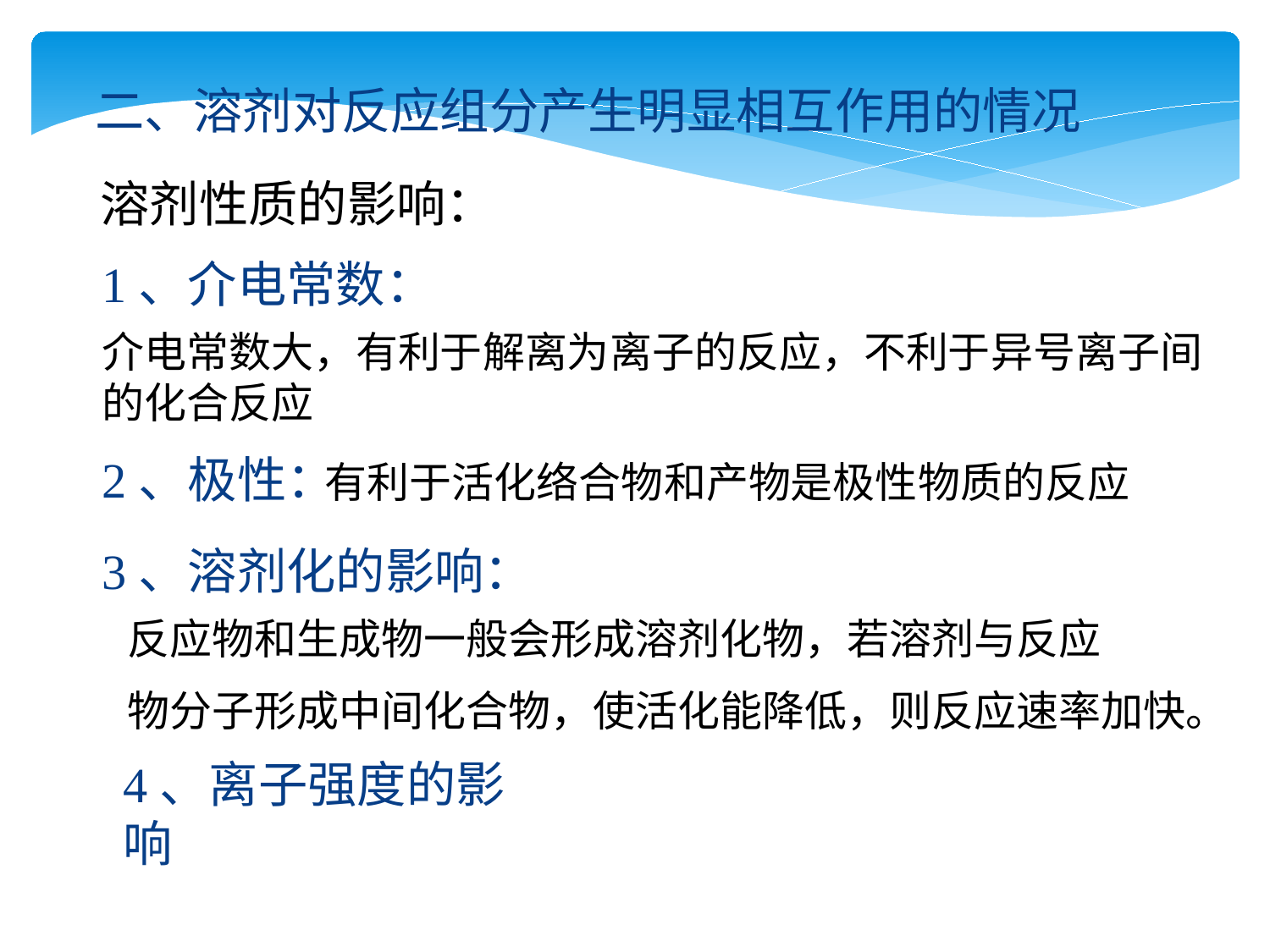

二、溶剂对反应组分产生明显相互作用的情况
溶剂性质的影响：
1、介电常数：
介电常数大，有利于解离为离子的反应，不利于异号离子间的化合反应
2、极性：
有利于活化络合物和产物是极性物质的反应
3、溶剂化的影响：
反应物和生成物一般会形成溶剂化物，若溶剂与反应
物分子形成中间化合物，使活化能降低，则反应速率加快。
4、离子强度的影响